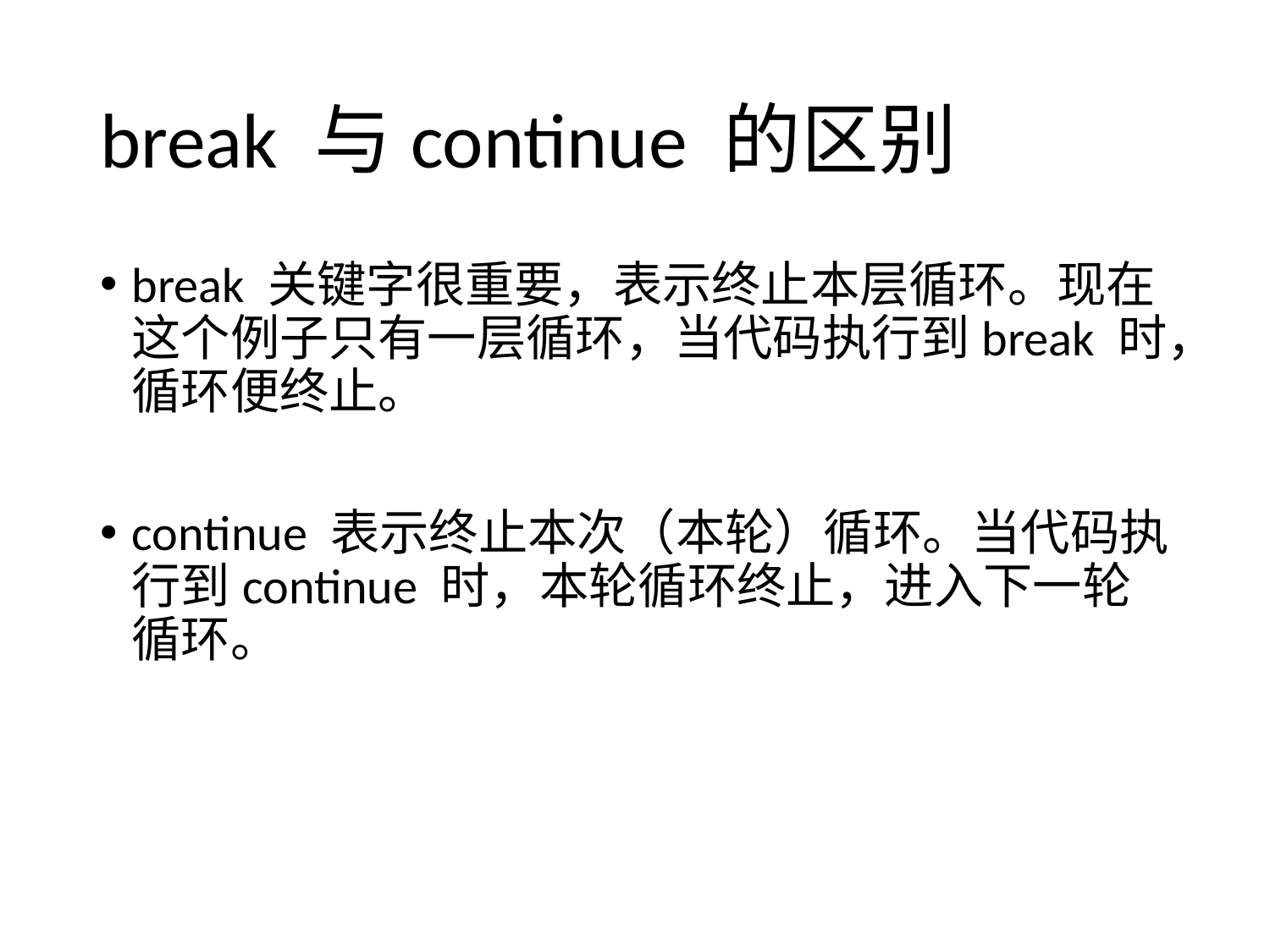

# break 与continue 的区别
break 关键字很重要，表示终止本层循环。现在这个例子只有一层循环，当代码执行到break 时，循环便终止。

continue 表示终止本次（本轮）循环。当代码执行到continue 时，本轮循环终止，进入下一轮循环。